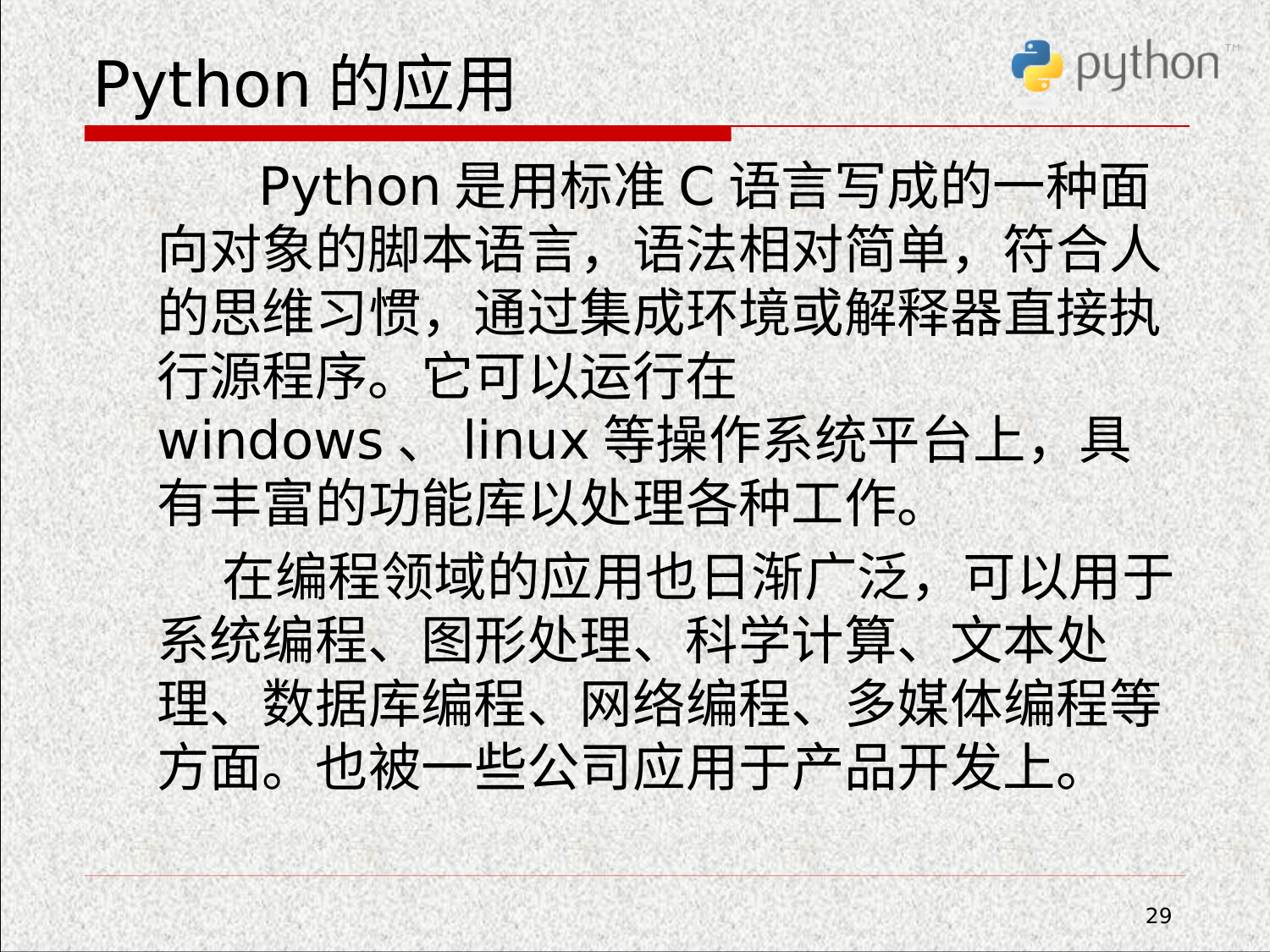

# Python的应用
          Python是用标准C语言写成的一种面向对象的脚本语言，语法相对简单，符合人的思维习惯，通过集成环境或解释器直接执行源程序。它可以运行在windows、linux等操作系统平台上，具有丰富的功能库以处理各种工作。
          在编程领域的应用也日渐广泛，可以用于系统编程、图形处理、科学计算、文本处理、数据库编程、网络编程、多媒体编程等方面。也被一些公司应用于产品开发上。
29